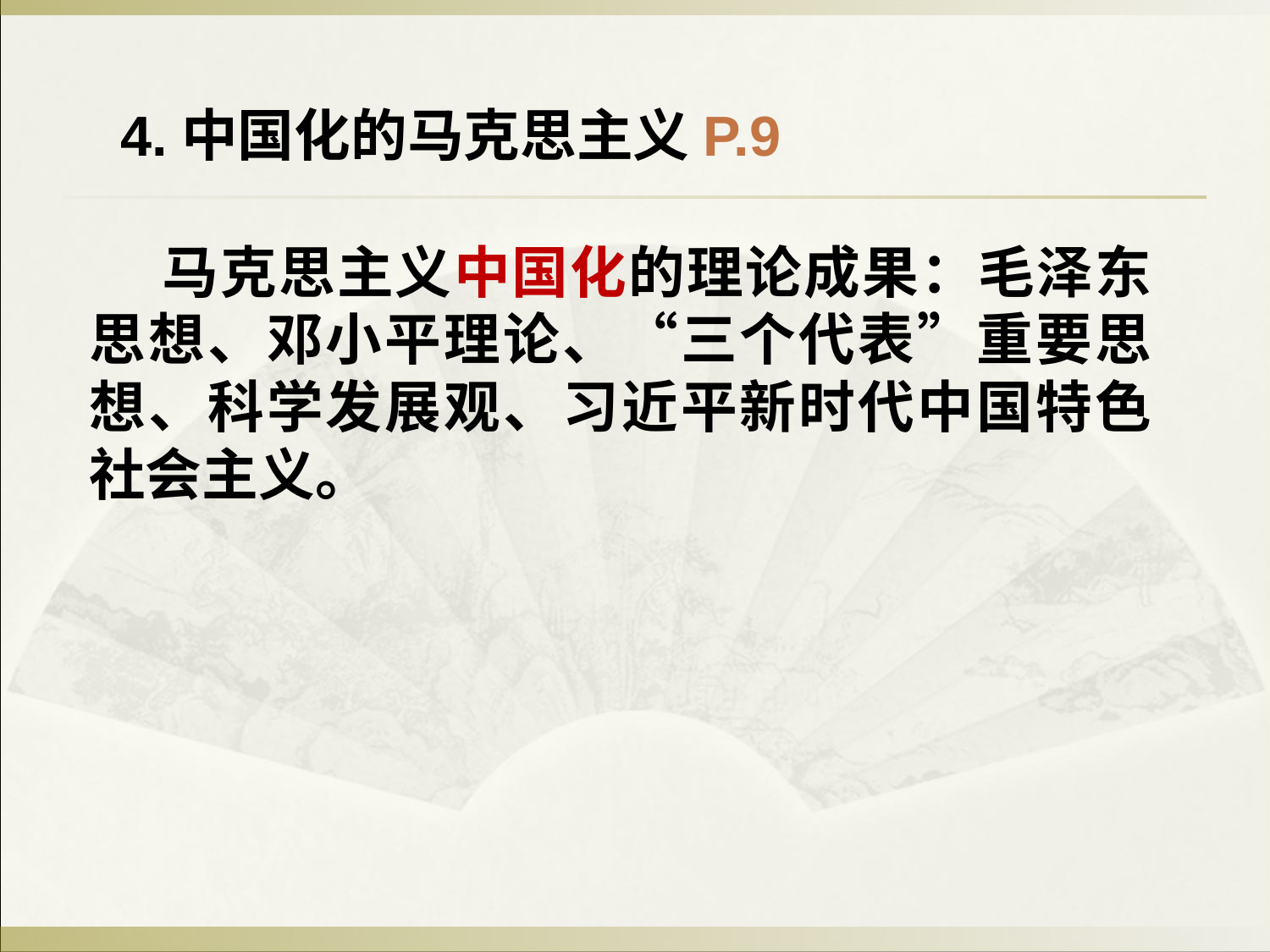

4.中国化的马克思主义P.9

    马克思主义中国化的理论成果：毛泽东思想、邓小平理论、“三个代表”重要思想、科学发展观、习近平新时代中国特色社会主义。